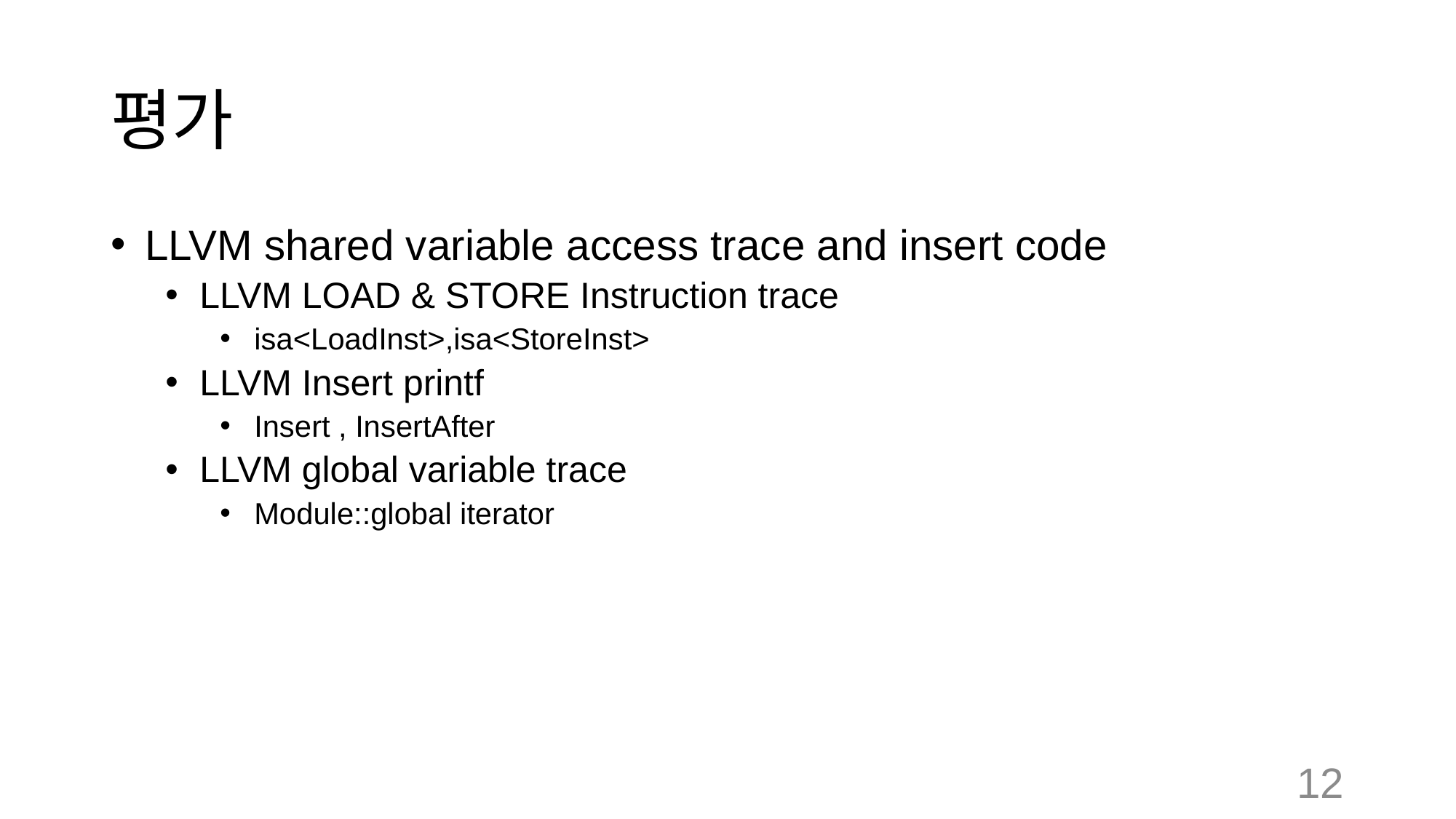

# 평가
LLVM shared variable access trace and insert code
LLVM LOAD & STORE Instruction trace
isa<LoadInst>,isa<StoreInst>
LLVM Insert printf
Insert , InsertAfter
LLVM global variable trace
Module::global iterator

12